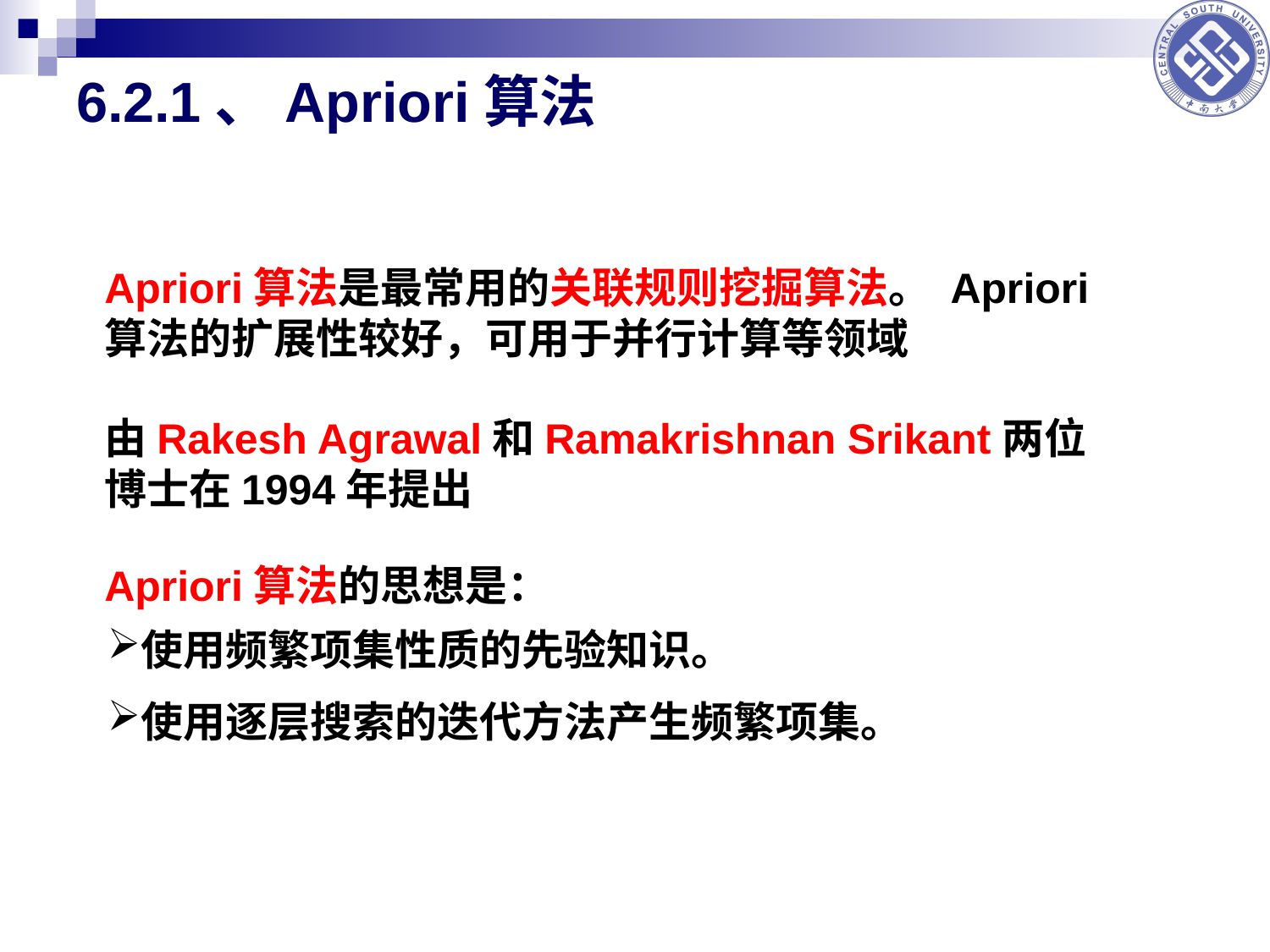

6.2.1、Apriori算法

Apriori算法是最常用的关联规则挖掘算法。 Apriori算法的扩展性较好，可用于并行计算等领域
由Rakesh Agrawal和Ramakrishnan Srikant两位博士在1994年提出
Apriori算法的思想是：
使用频繁项集性质的先验知识。
使用逐层搜索的迭代方法产生频繁项集。